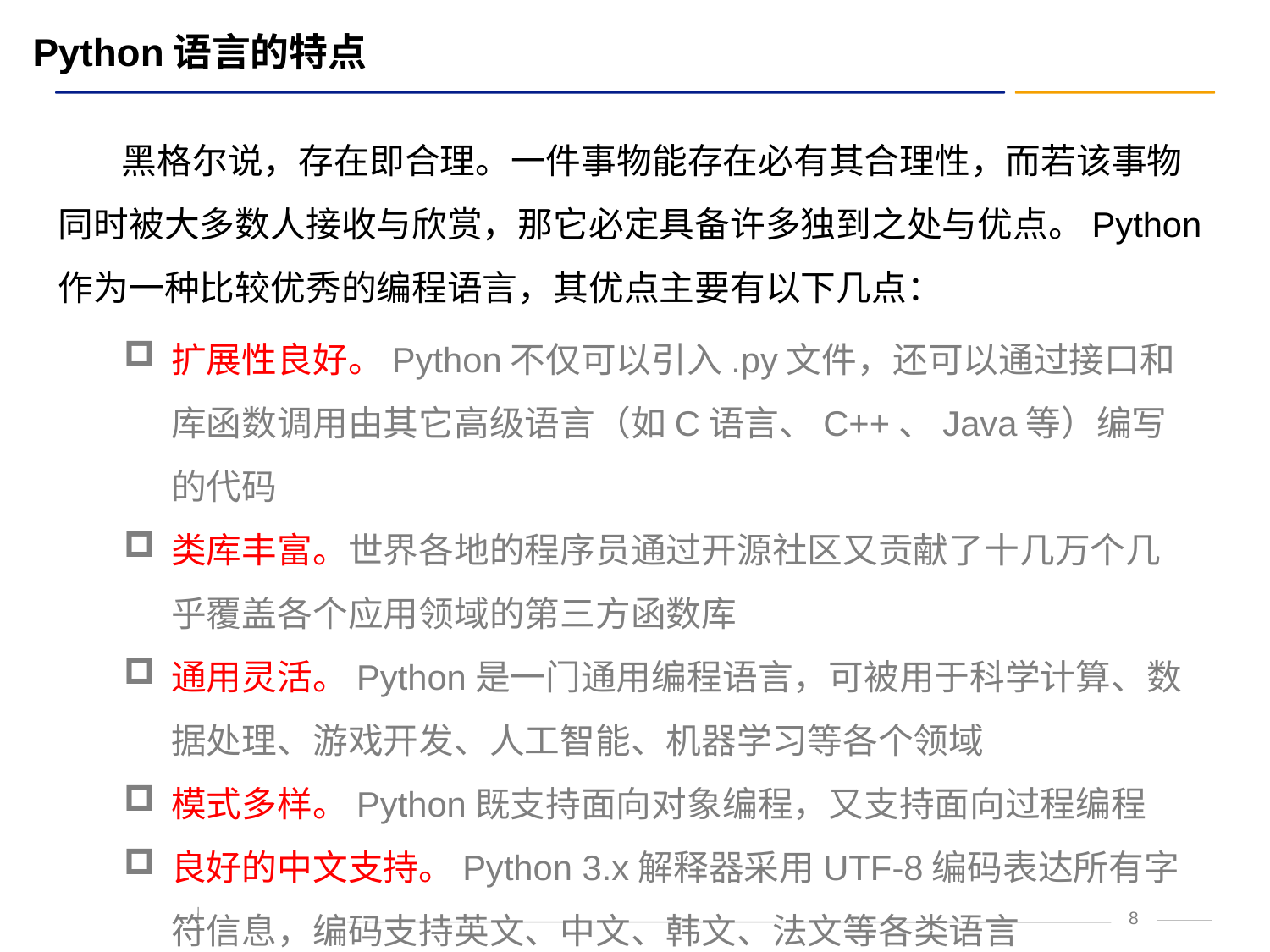

# Python语言的特点
黑格尔说，存在即合理。一件事物能存在必有其合理性，而若该事物同时被大多数人接收与欣赏，那它必定具备许多独到之处与优点。Python作为一种比较优秀的编程语言，其优点主要有以下几点：
扩展性良好。Python不仅可以引入.py文件，还可以通过接口和库函数调用由其它高级语言（如C语言、C++、Java等）编写的代码
类库丰富。世界各地的程序员通过开源社区又贡献了十几万个几乎覆盖各个应用领域的第三方函数库
通用灵活。Python是一门通用编程语言，可被用于科学计算、数据处理、游戏开发、人工智能、机器学习等各个领域
模式多样。Python既支持面向对象编程，又支持面向过程编程
良好的中文支持。Python 3.x解释器采用UTF-8编码表达所有字符信息，编码支持英文、中文、韩文、法文等各类语言